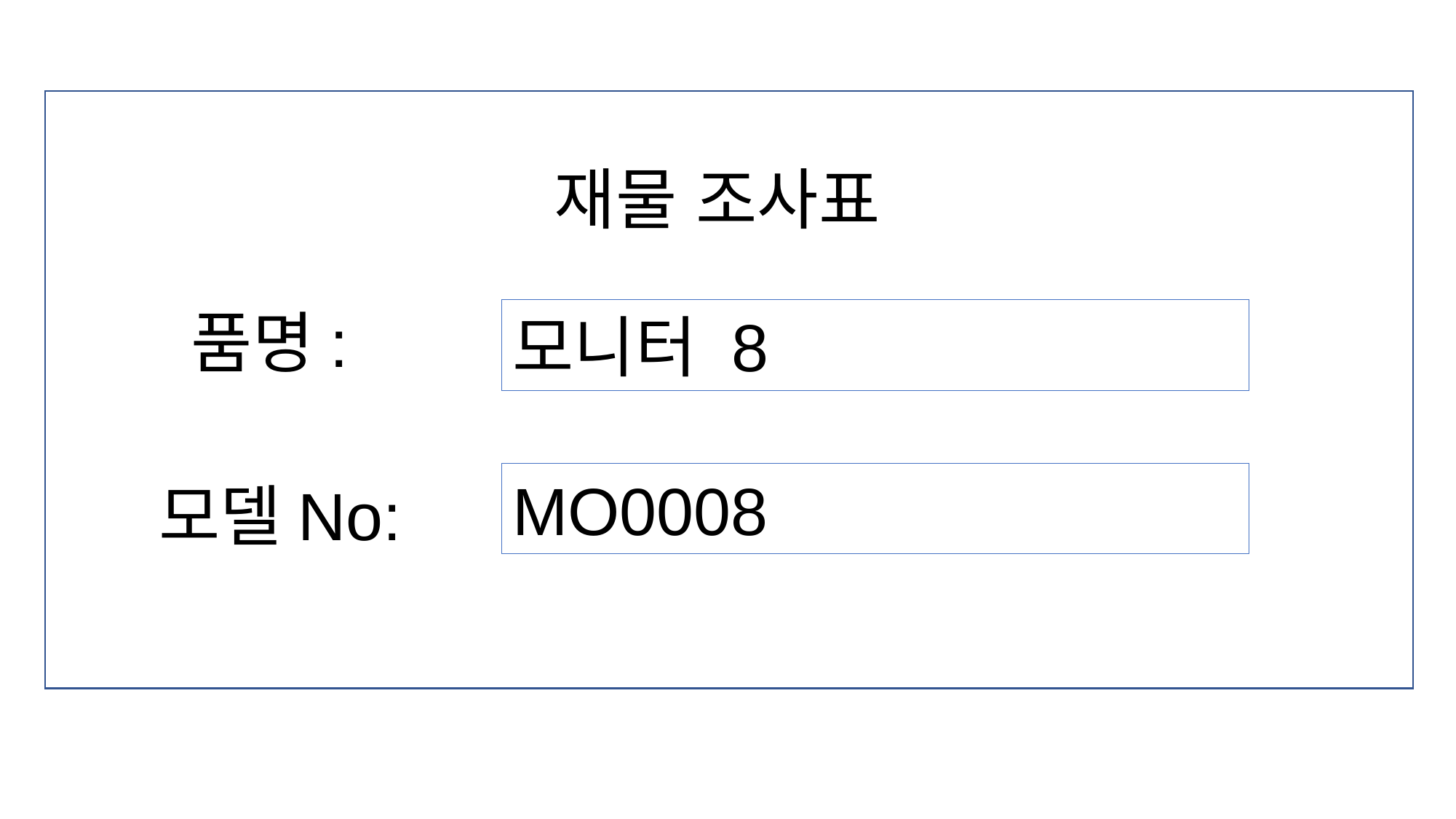

재물 조사표
품명:
모니터 8
MO0008
모델No: